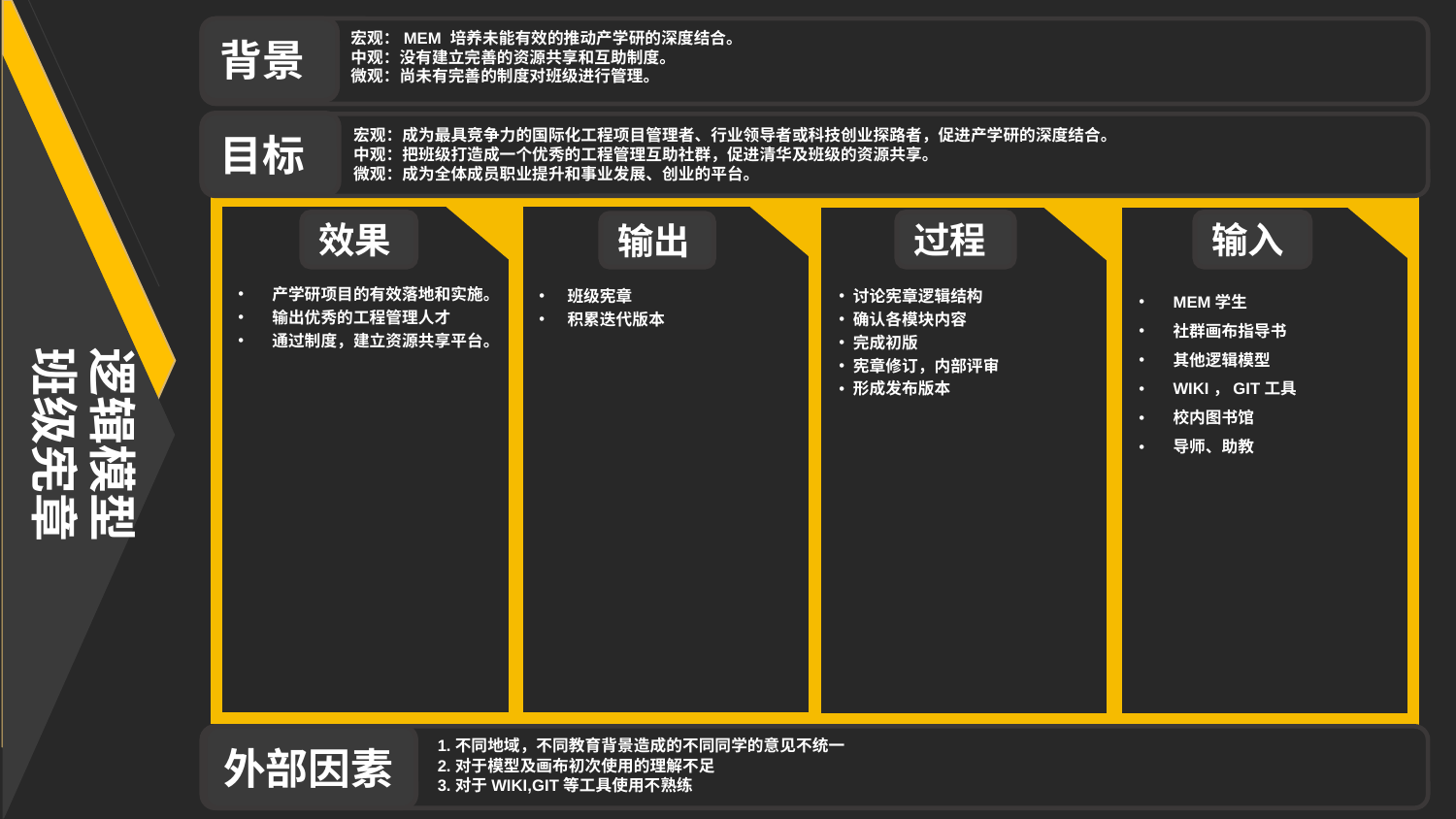

背景
目标

外部因素
宏观：MEM 培养未能有效的推动产学研的深度结合。
中观：没有建立完善的资源共享和互助制度。
微观：尚未有完善的制度对班级进行管理。
宏观：成为最具竞争力的国际化工程项目管理者、行业领导者或科技创业探路者，促进产学研的深度结合。
中观：把班级打造成一个优秀的工程管理互助社群，促进清华及班级的资源共享。
微观：成为全体成员职业提升和事业发展、创业的平台。
逻辑模型
班级宪章
效果
过程
输入
输出
产学研项目的有效落地和实施。
输出优秀的工程管理人才
通过制度，建立资源共享平台。

MEM学生
社群画布指导书
其他逻辑模型
WIKI，GIT工具
校内图书馆
导师、助教

班级宪章
积累迭代版本
讨论宪章逻辑结构
确认各模块内容
完成初版
宪章修订，内部评审
形成发布版本
 1.不同地域，不同教育背景造成的不同同学的意见不统一
 2.对于模型及画布初次使用的理解不足
 3.对于WIKI,GIT等工具使用不熟练